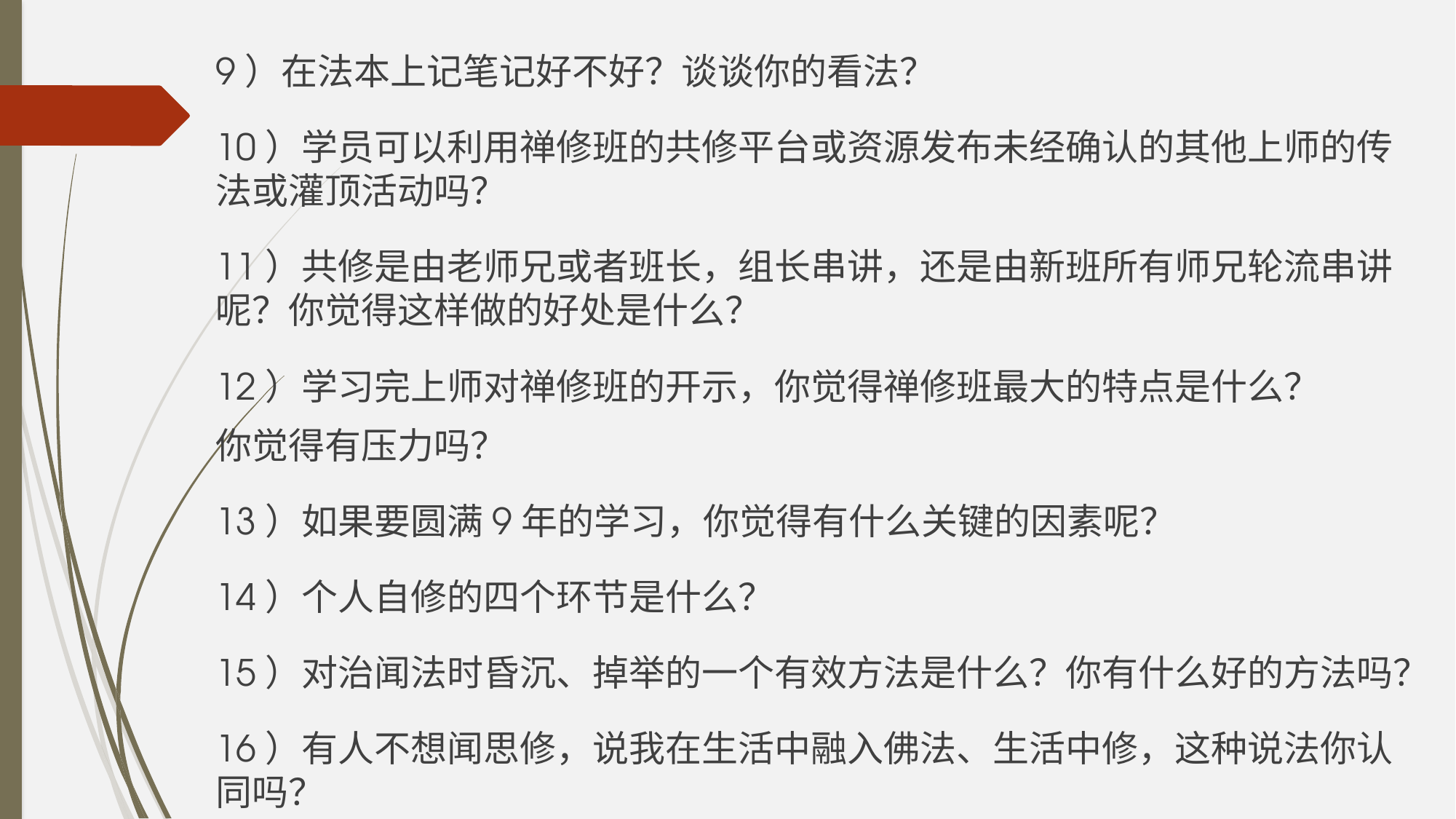

9）在法本上记笔记好不好？谈谈你的看法？

10）学员可以利用禅修班的共修平台或资源发布未经确认的其他上师的传法或灌顶活动吗？

11）共修是由老师兄或者班长，组长串讲，还是由新班所有师兄轮流串讲呢？你觉得这样做的好处是什么？

12）学习完上师对禅修班的开示，你觉得禅修班最大的特点是什么？
你觉得有压力吗？

13）如果要圆满9年的学习，你觉得有什么关键的因素呢？

14）个人自修的四个环节是什么？

15）对治闻法时昏沉、掉举的一个有效方法是什么？你有什么好的方法吗？

16）有人不想闻思修，说我在生活中融入佛法、生活中修，这种说法你认同吗？